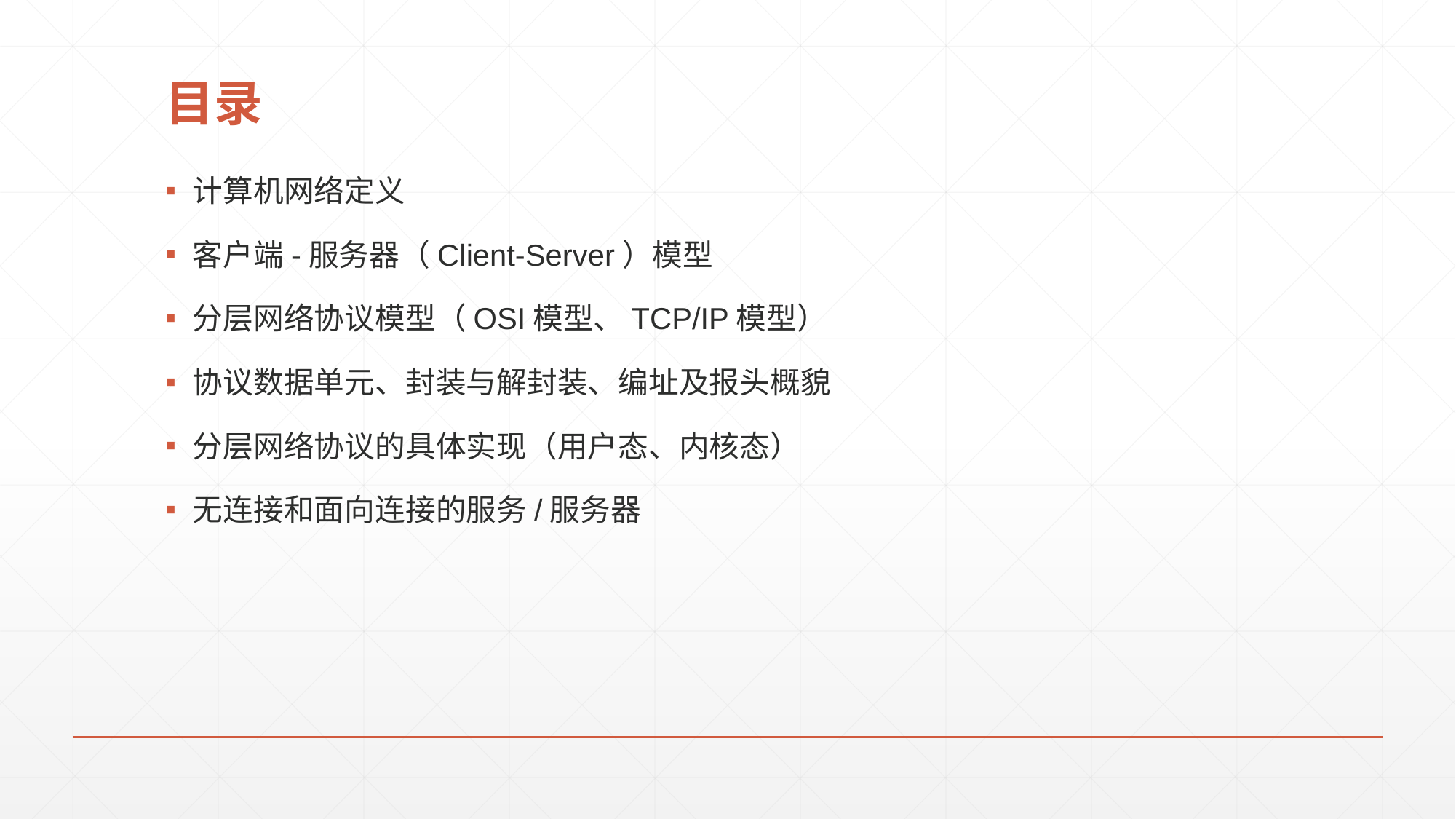

# 目录
计算机网络定义
客户端-服务器（Client-Server）模型
分层网络协议模型（OSI模型、TCP/IP模型）
协议数据单元、封装与解封装、编址及报头概貌
分层网络协议的具体实现（用户态、内核态）
无连接和面向连接的服务/服务器